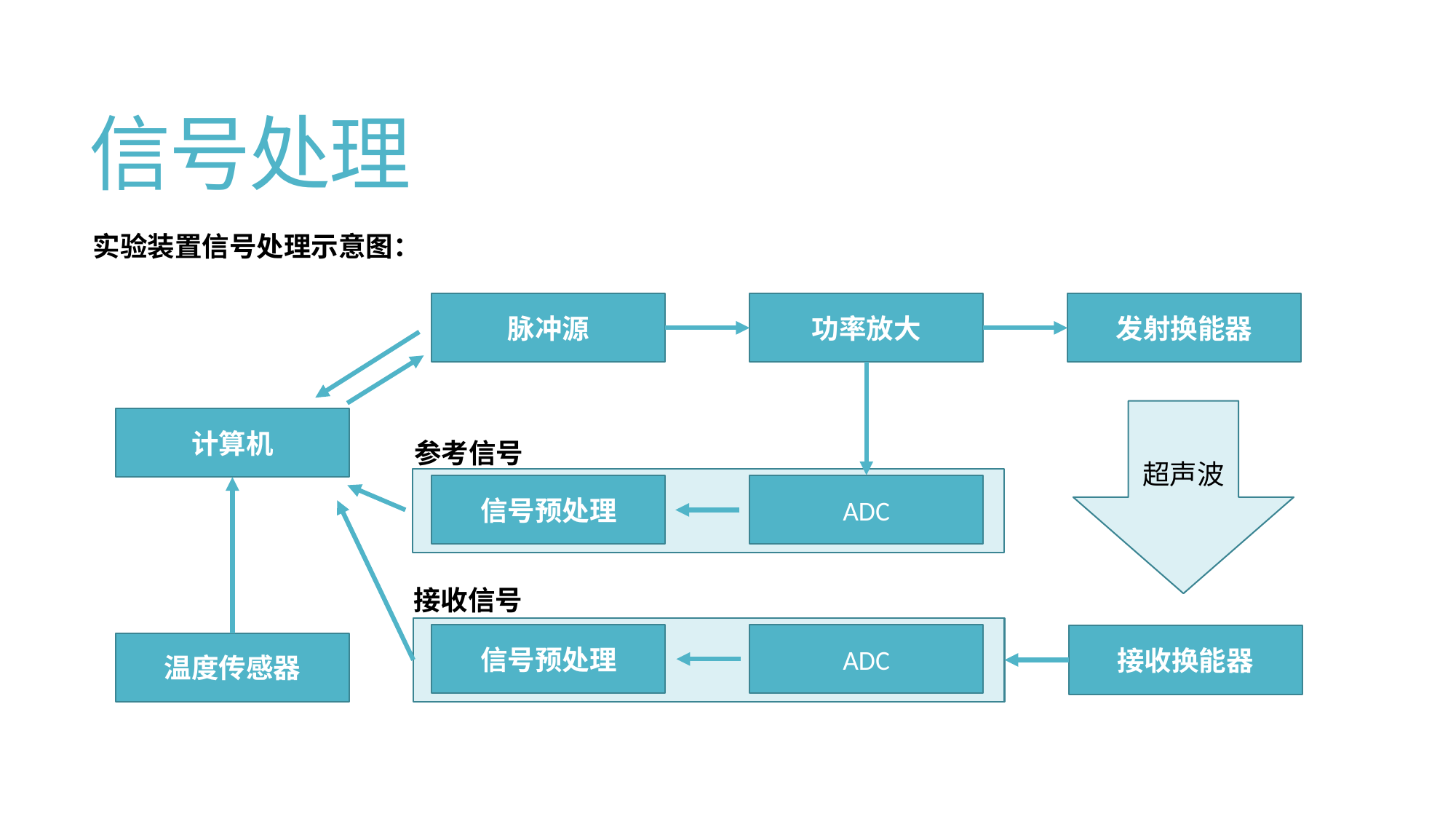

# 信号处理
实验装置信号处理示意图：
脉冲源
功率放大
发射换能器
超声波
计算机
参考信号

信号预处理
ADC
接收信号

信号预处理
ADC
接收换能器
温度传感器